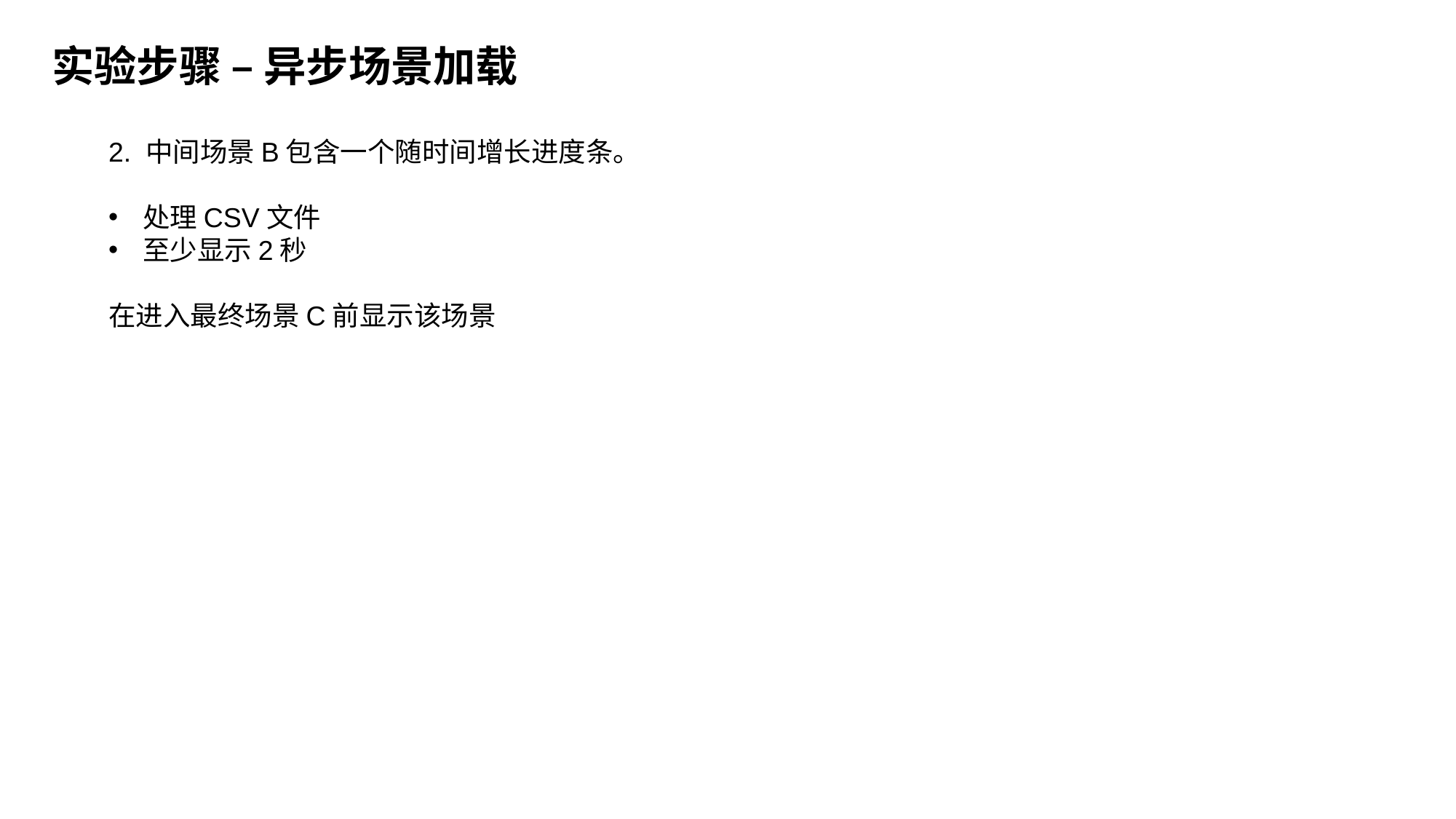

实验步骤 – 异步场景加载
2. 中间场景B包含一个随时间增长进度条。

处理CSV文件
至少显示2秒

在进入最终场景C前显示该场景